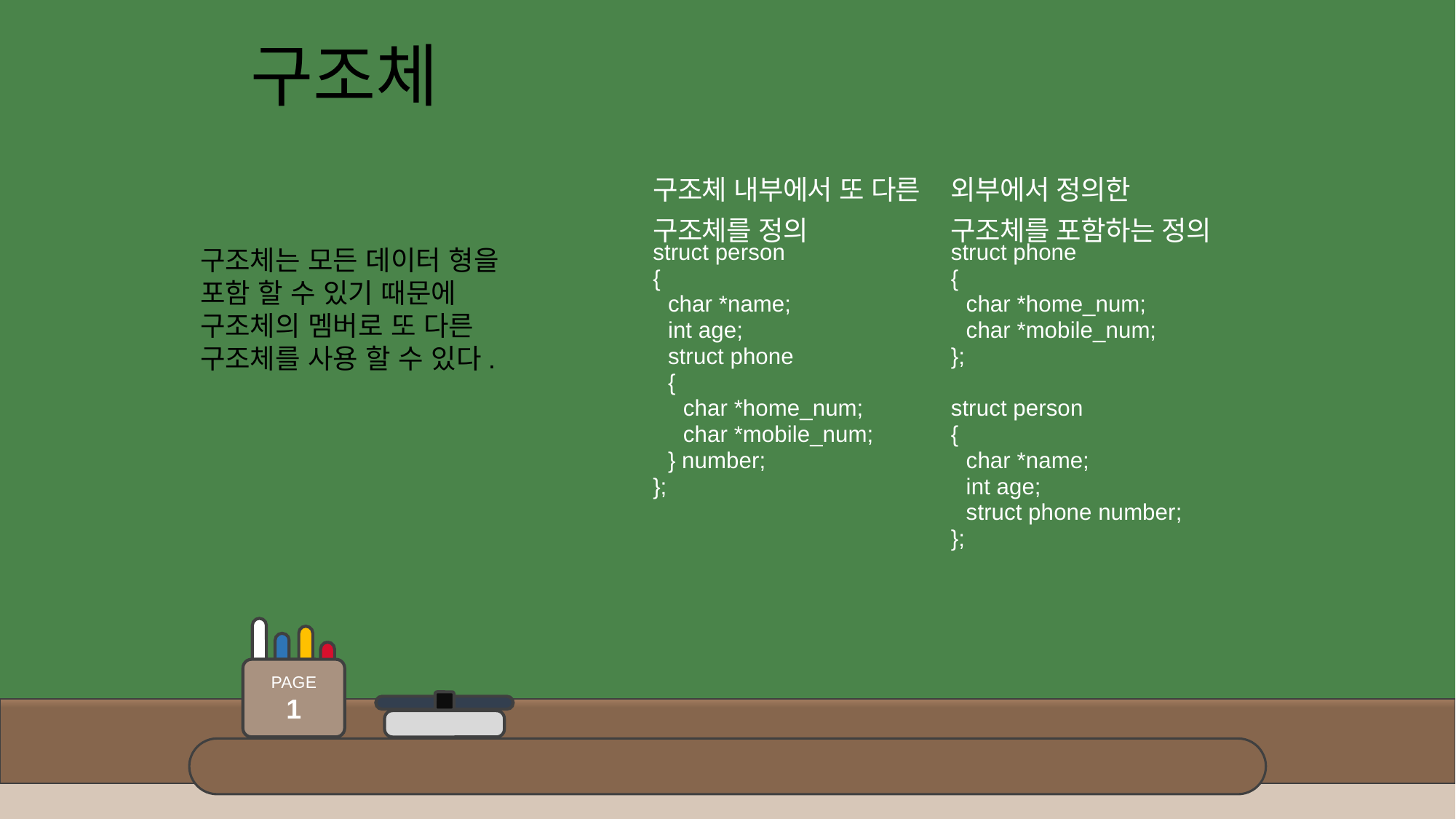

구조체
| 구조체 내부에서 또 다른 구조체를 정의 | 외부에서 정의한 구조체를 포함하는 정의 |
| --- | --- |
| struct person { char \*name; int age; struct phone { char \*home\_num; char \*mobile\_num; } number; }; | struct phone { char \*home\_num; char \*mobile\_num; };   struct person { char \*name; int age; struct phone number; }; |
구조체는 모든 데이터 형을 포함 할 수 있기 때문에 구조체의 멤버로 또 다른 구조체를 사용 할 수 있다.

PAGE
1